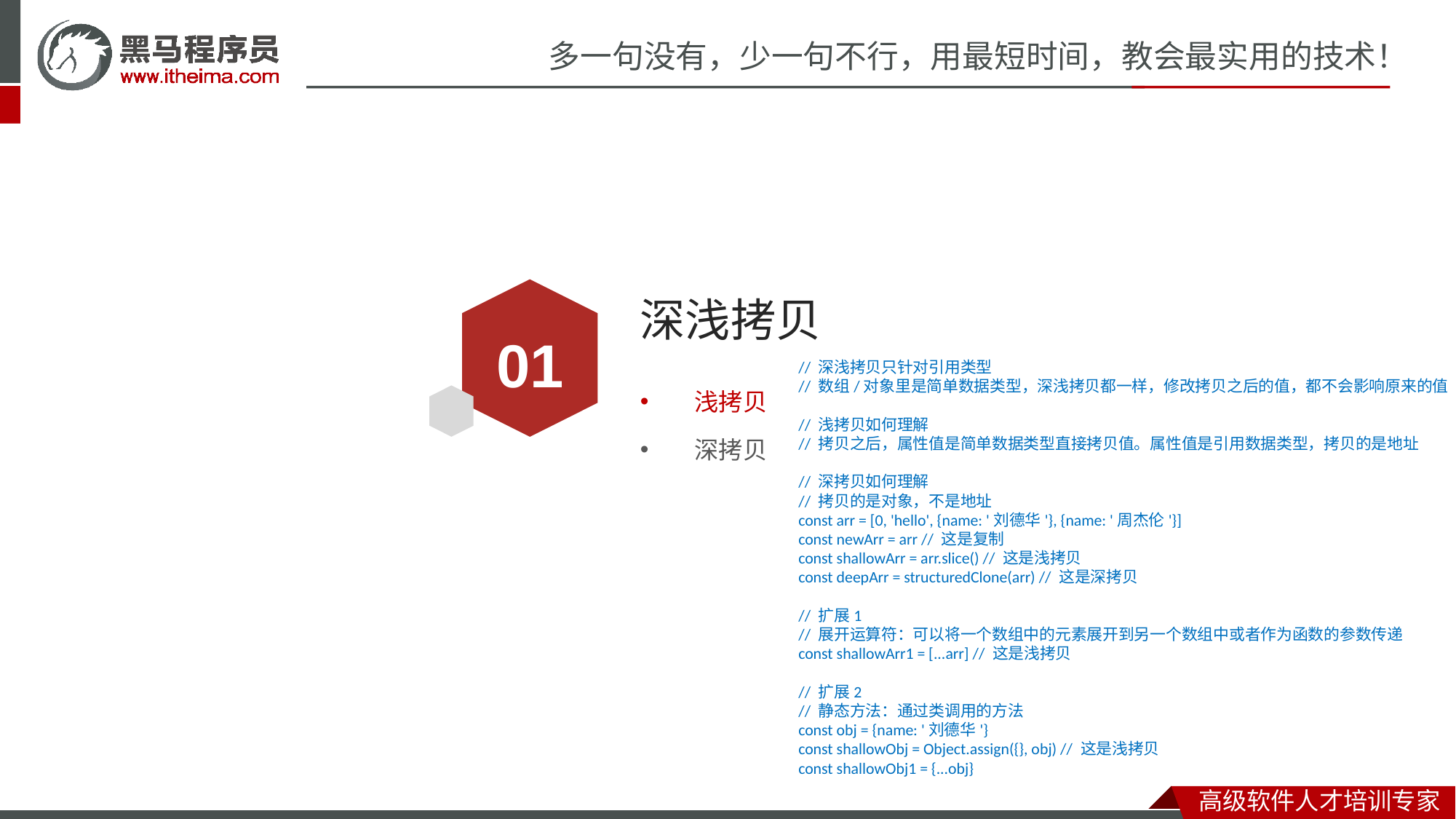

# 深浅拷贝
01
// 深浅拷贝只针对引用类型
// 数组/对象里是简单数据类型，深浅拷贝都一样，修改拷贝之后的值，都不会影响原来的值

// 浅拷贝如何理解
// 拷贝之后，属性值是简单数据类型直接拷贝值。属性值是引用数据类型，拷贝的是地址

// 深拷贝如何理解
// 拷贝的是对象，不是地址
const arr = [0, 'hello', {name: '刘德华'}, {name: '周杰伦'}]
const newArr = arr // 这是复制
const shallowArr = arr.slice() // 这是浅拷贝
const deepArr = structuredClone(arr) // 这是深拷贝

// 扩展1
// 展开运算符：可以将一个数组中的元素展开到另一个数组中或者作为函数的参数传递
const shallowArr1 = [...arr] // 这是浅拷贝

// 扩展2
// 静态方法：通过类调用的方法
const obj = {name: '刘德华'}
const shallowObj = Object.assign({}, obj) // 这是浅拷贝
const shallowObj1 = {...obj}
浅拷贝
深拷贝